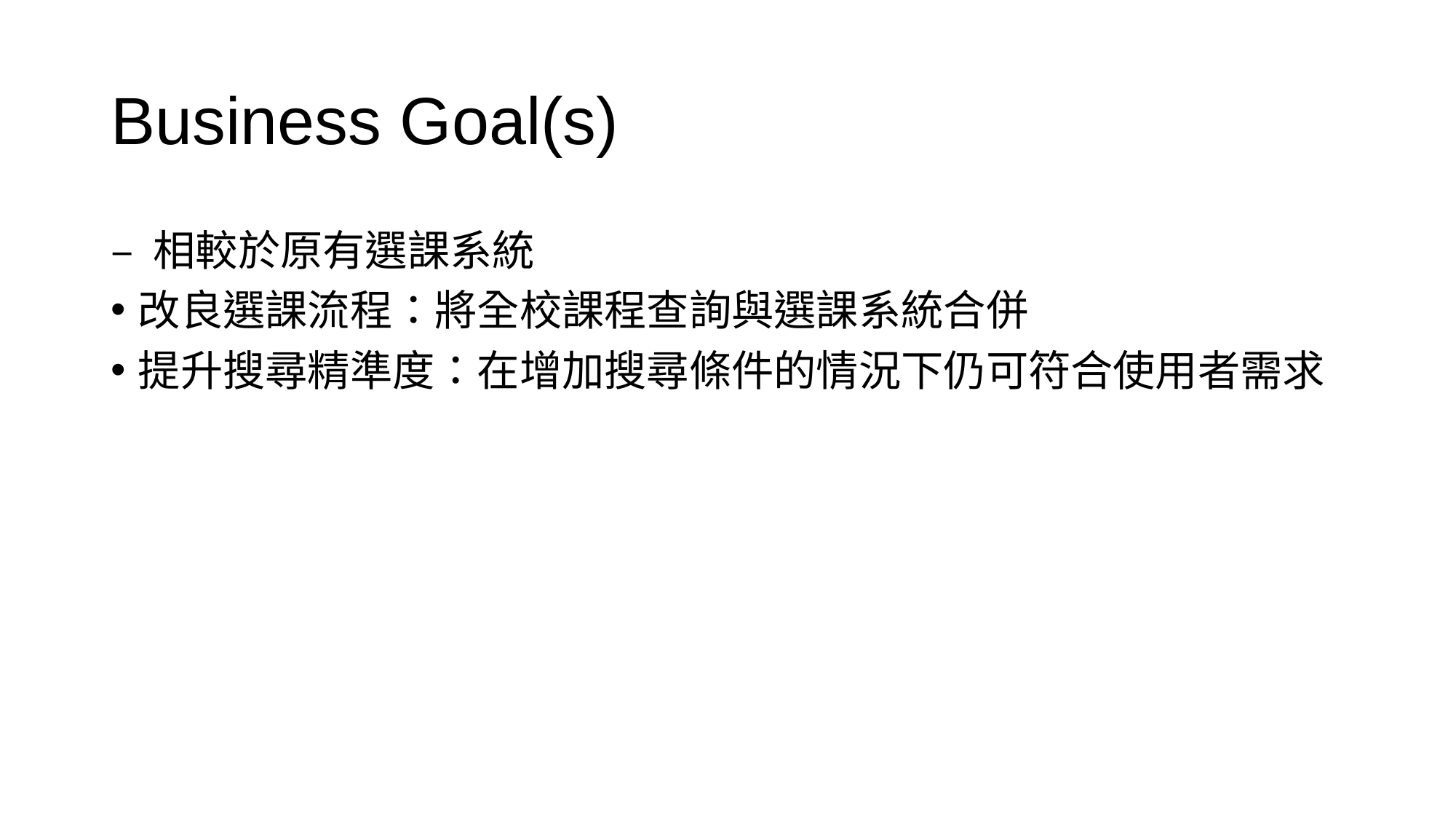

# Business Goal(s)
– 相較於原有選課系統
改良選課流程：將全校課程查詢與選課系統合併
提升搜尋精準度：在增加搜尋條件的情況下仍可符合使用者需求